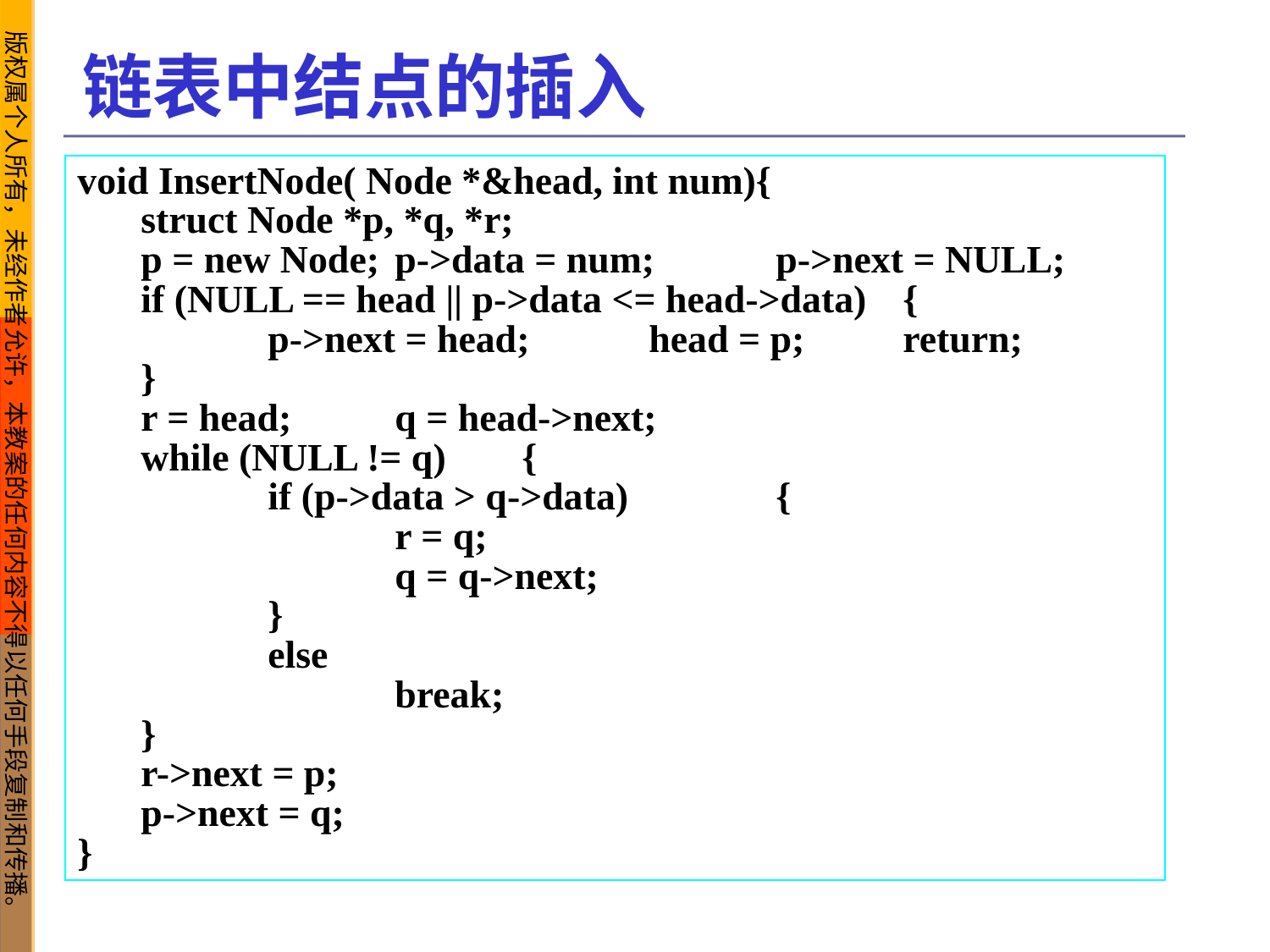

链表中结点的插入
void InsertNode( Node *&head, int num){
	struct Node *p, *q, *r;
	p = new Node;	p->data = num;	p->next = NULL;
	if (NULL == head || p->data <= head->data)	{
		p->next = head;	head = p;	return;
	}
	r = head;	q = head->next;
	while (NULL != q) 	{
		if (p->data > q->data)		{
			r = q;
			q = q->next;
		}
		else
			break;
	}
	r->next = p;
	p->next = q;
}